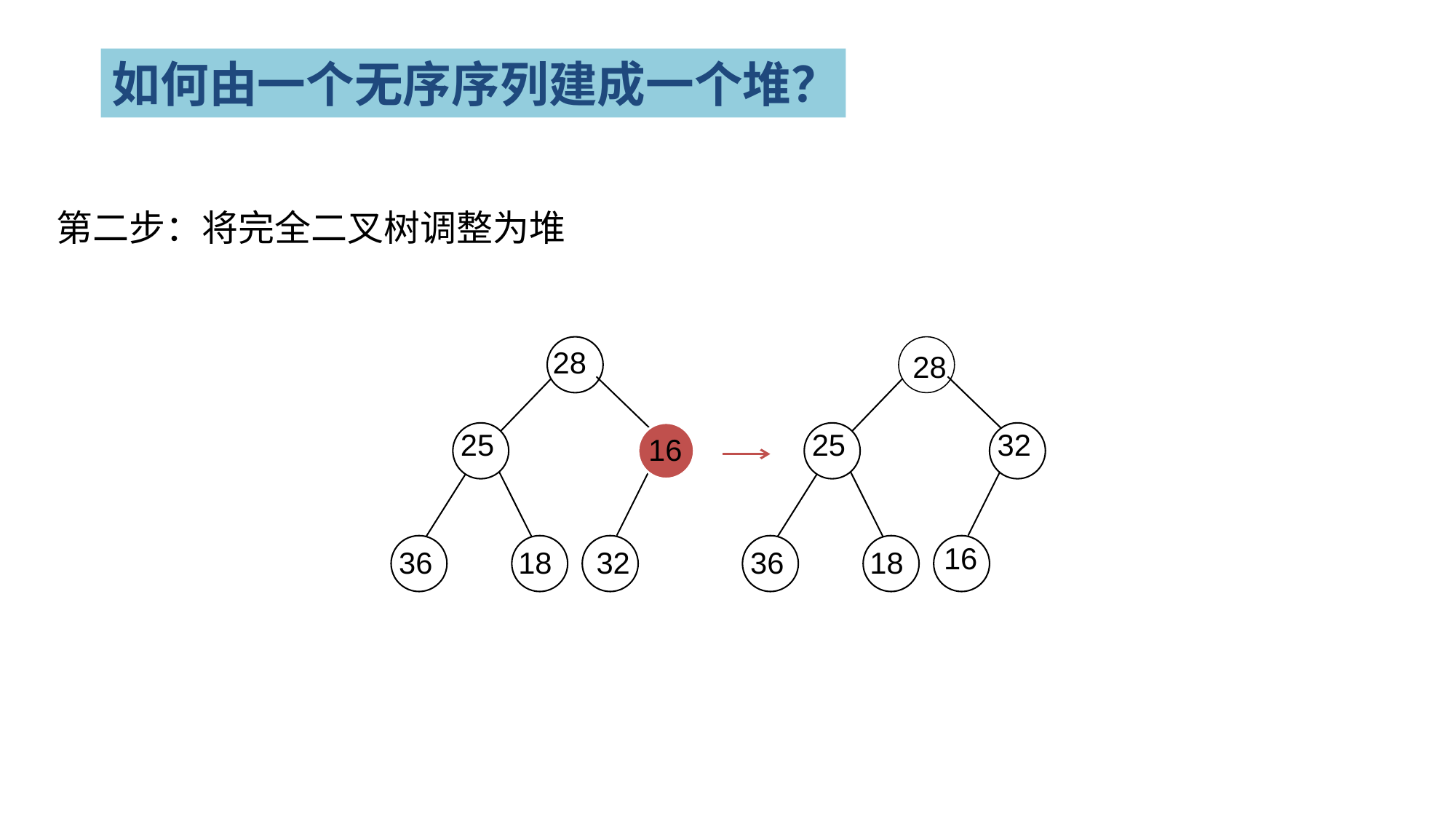

如何由一个无序序列建成一个堆？
第二步：将完全二叉树调整为堆

28

25

16

36
18
32

28

25
32

16
36
18